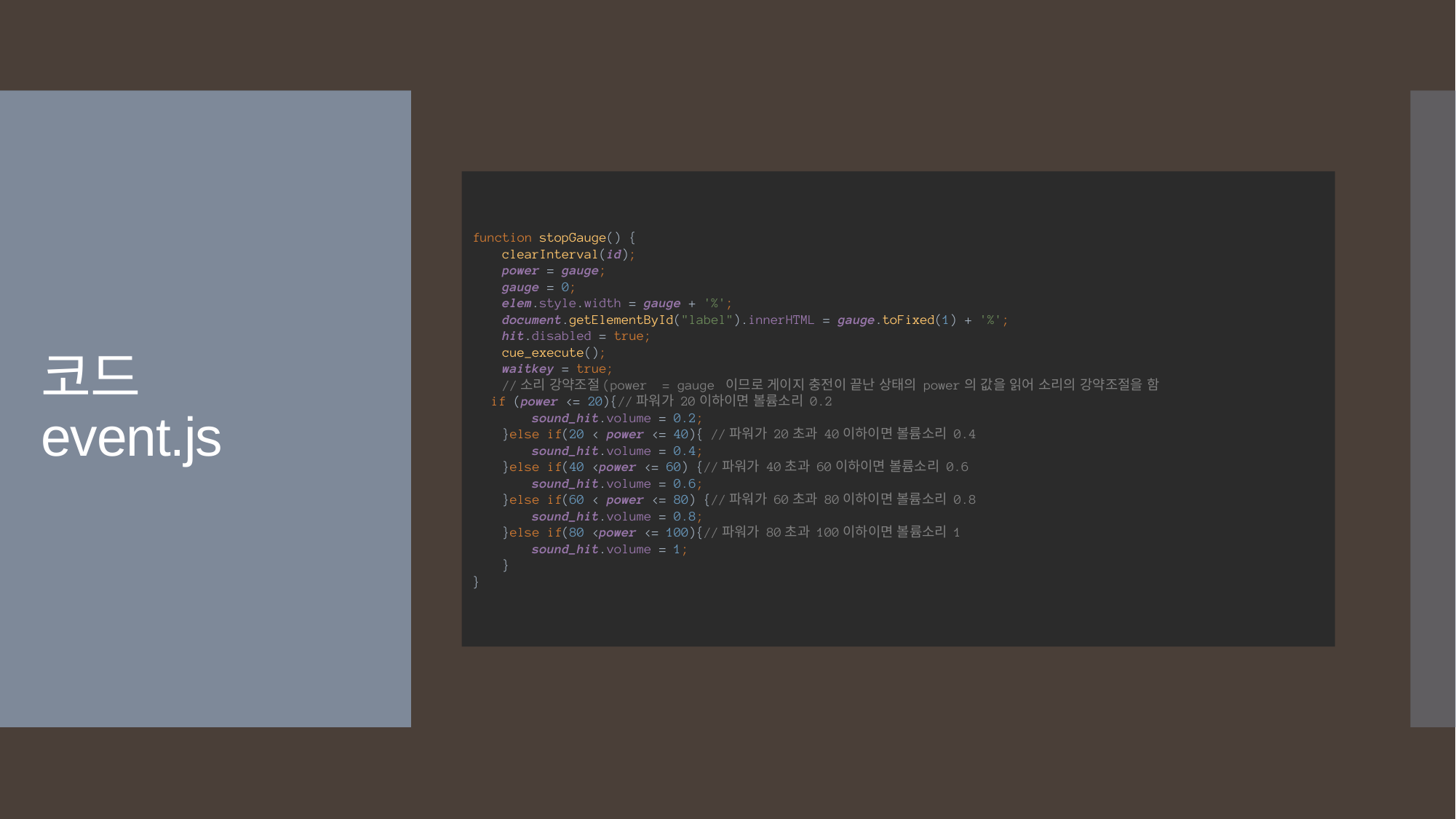

function stopGauge() {
    clearInterval(id);
    power = gauge;
    gauge = 0;
    elem.style.width = gauge + '%';
    document.getElementById("label").innerHTML = gauge.toFixed(1) + '%';
    hit.disabled = true;
    cue_execute();
    waitkey = true;
    //소리 강약조절(power  = gauge 이므로 게이지 충전이 끝난 상태의 power의 값을 읽어 소리의 강약조절을 함
    if (power <= 20){//파워가 20이하이면 볼륨소리 0.2
        sound_hit.volume = 0.2;
    }else if(20 < power <= 40){ //파워가 20초과 40이하이면 볼륨소리 0.4
        sound_hit.volume = 0.4;
    }else if(40 <power <= 60) {//파워가 40초과 60이하이면 볼륨소리 0.6
        sound_hit.volume = 0.6;
    }else if(60 < power <= 80) {//파워가 60초과 80이하이면 볼륨소리 0.8
        sound_hit.volume = 0.8;
    }else if(80 <power <= 100){//파워가 80초과 100이하이면 볼륨소리 1
        sound_hit.volume = 1;
    }
}
# 코드 event.js